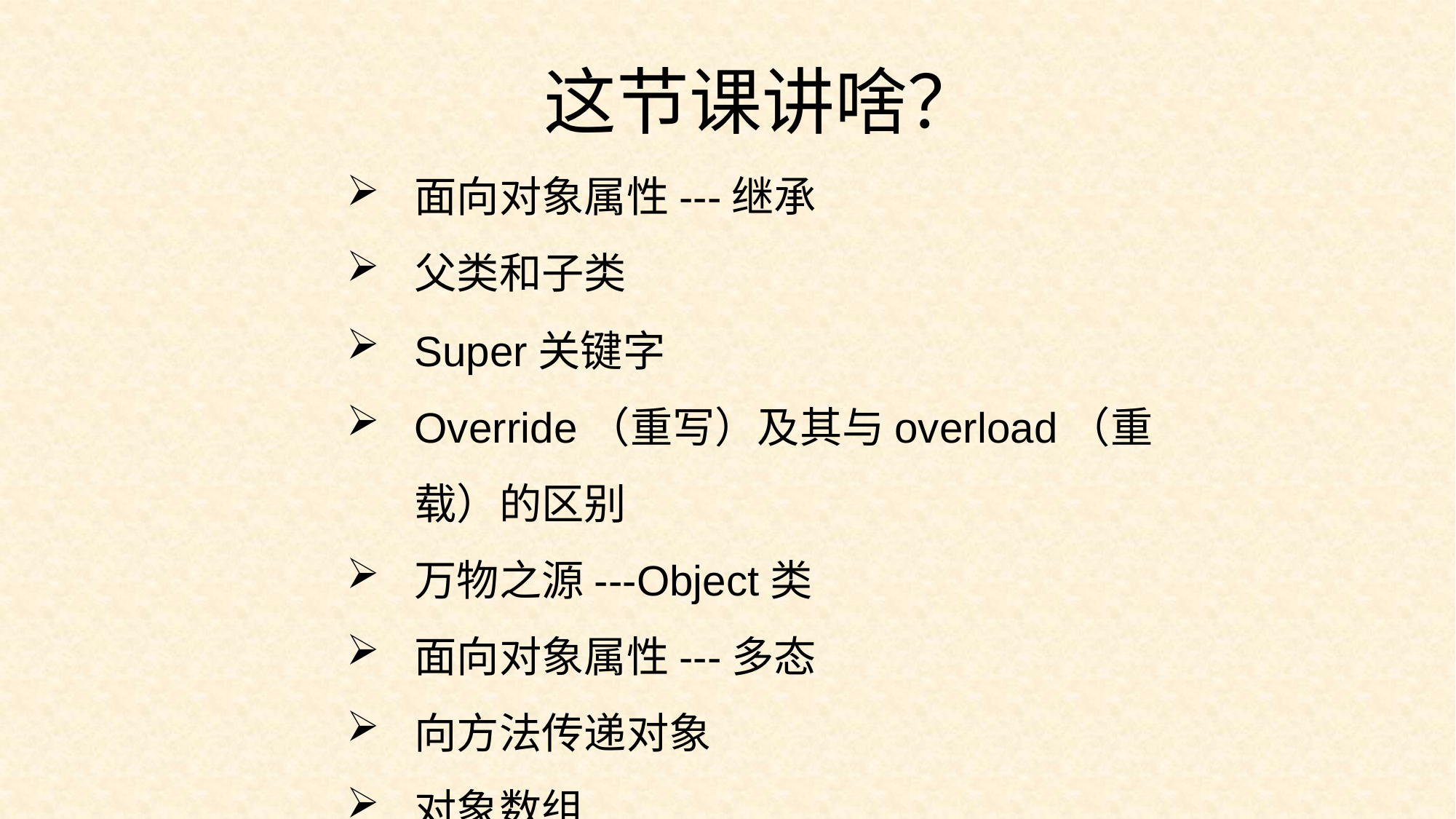

这节课讲啥？

面向对象属性---继承
父类和子类
Super关键字
Override（重写）及其与overload（重载）的区别
万物之源---Object类
面向对象属性---多态
向方法传递对象
对象数组
不可变对象和类
this 引用